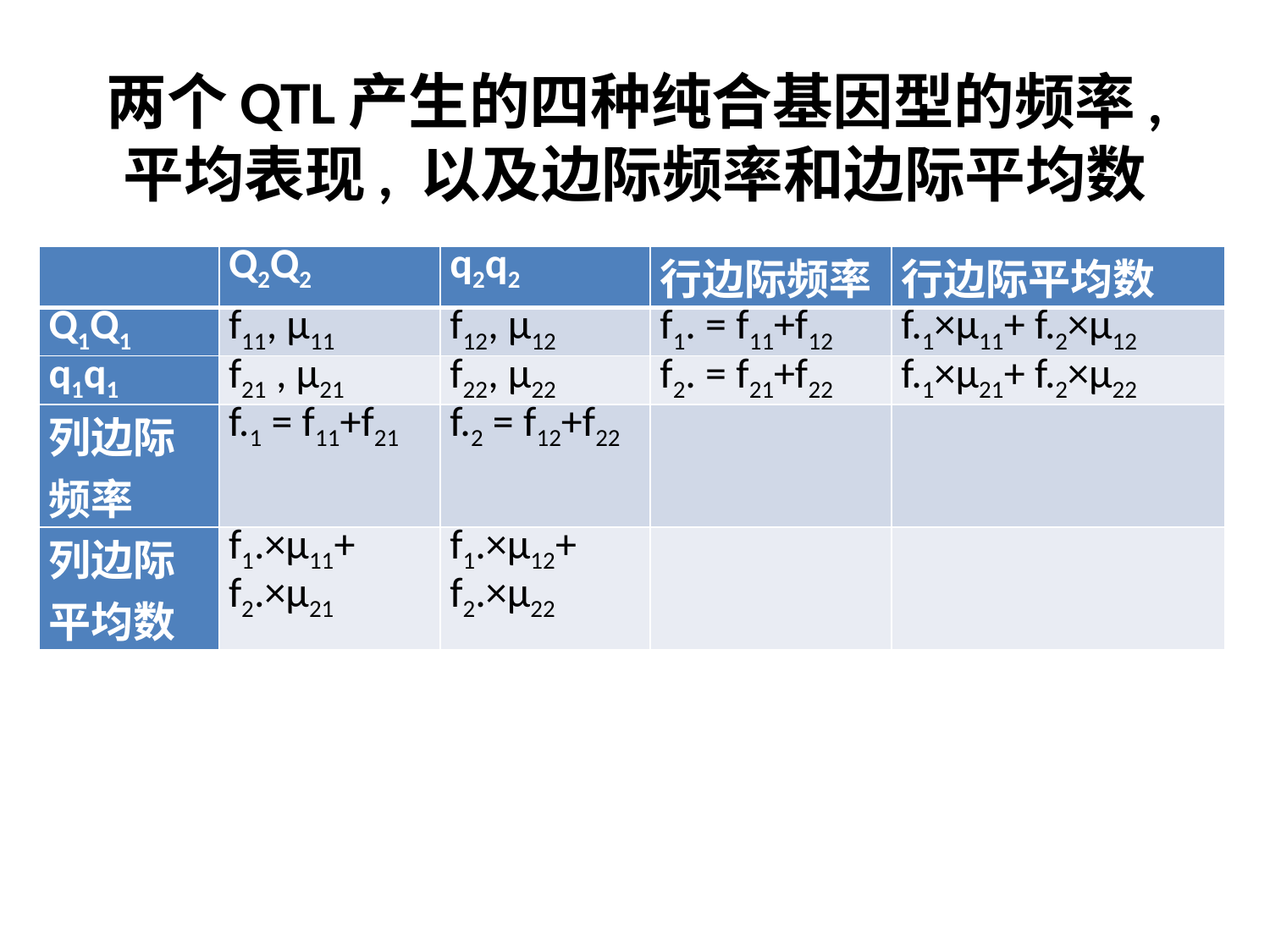

# 两个QTL产生的四种纯合基因型的频率, 平均表现, 以及边际频率和边际平均数
|  | Q2Q2 | q2q2 | 行边际频率 | 行边际平均数 |
| --- | --- | --- | --- | --- |
| Q1Q1 | f11, μ11 | f12, μ12 | f1. = f11+f12 | f.1×μ11+ f.2×μ12 |
| q1q1 | f21 , μ21 | f22, μ22 | f2. = f21+f22 | f.1×μ21+ f.2×μ22 |
| 列边际频率 | f.1 = f11+f21 | f.2 = f12+f22 |  |  |
| 列边际平均数 | f1.×μ11+ f2.×μ21 | f1.×μ12+ f2.×μ22 |  |  |